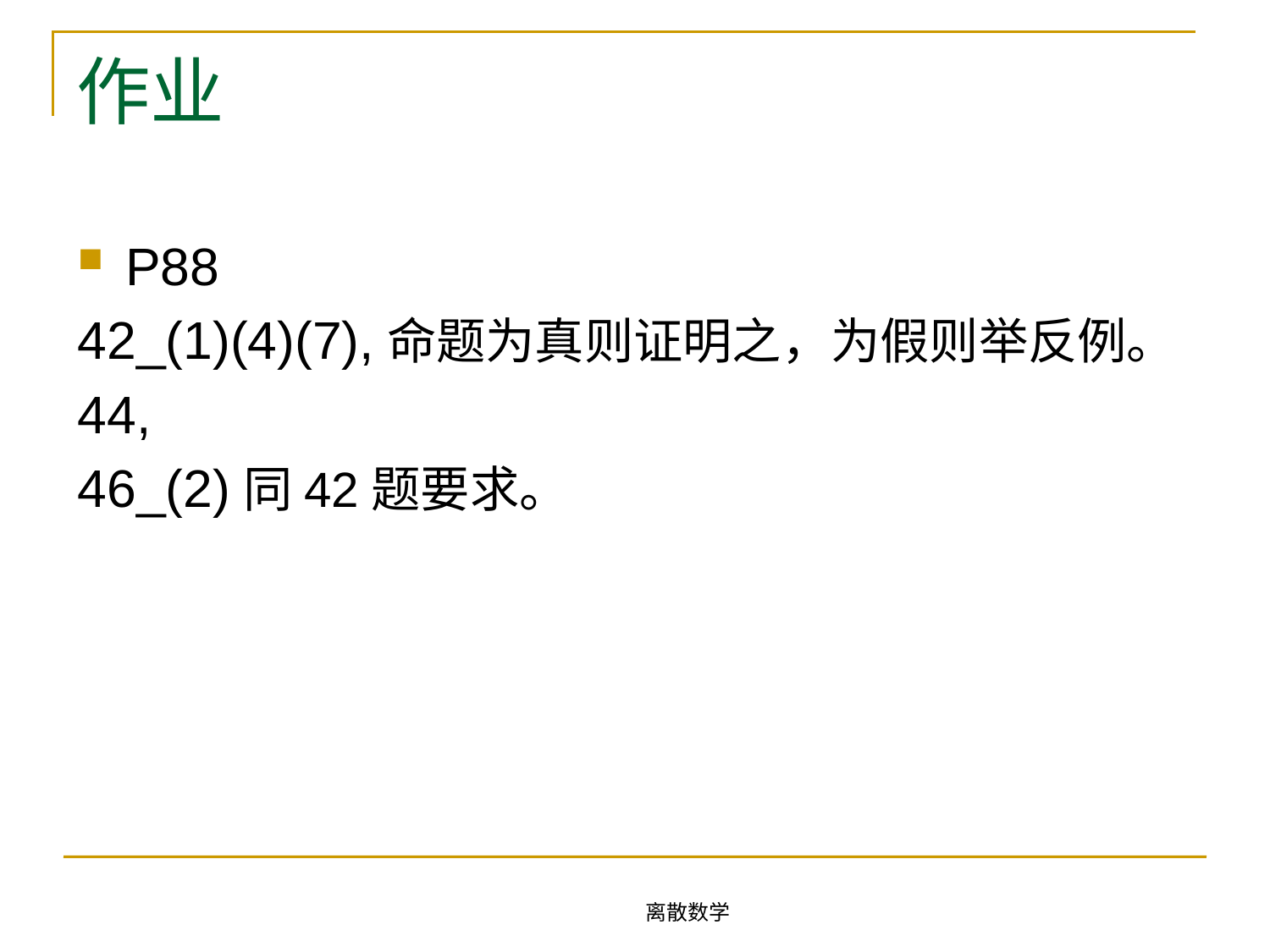

# 作业
P88
42_(1)(4)(7),命题为真则证明之，为假则举反例。
44,
46_(2)同42题要求。

离散数学
16